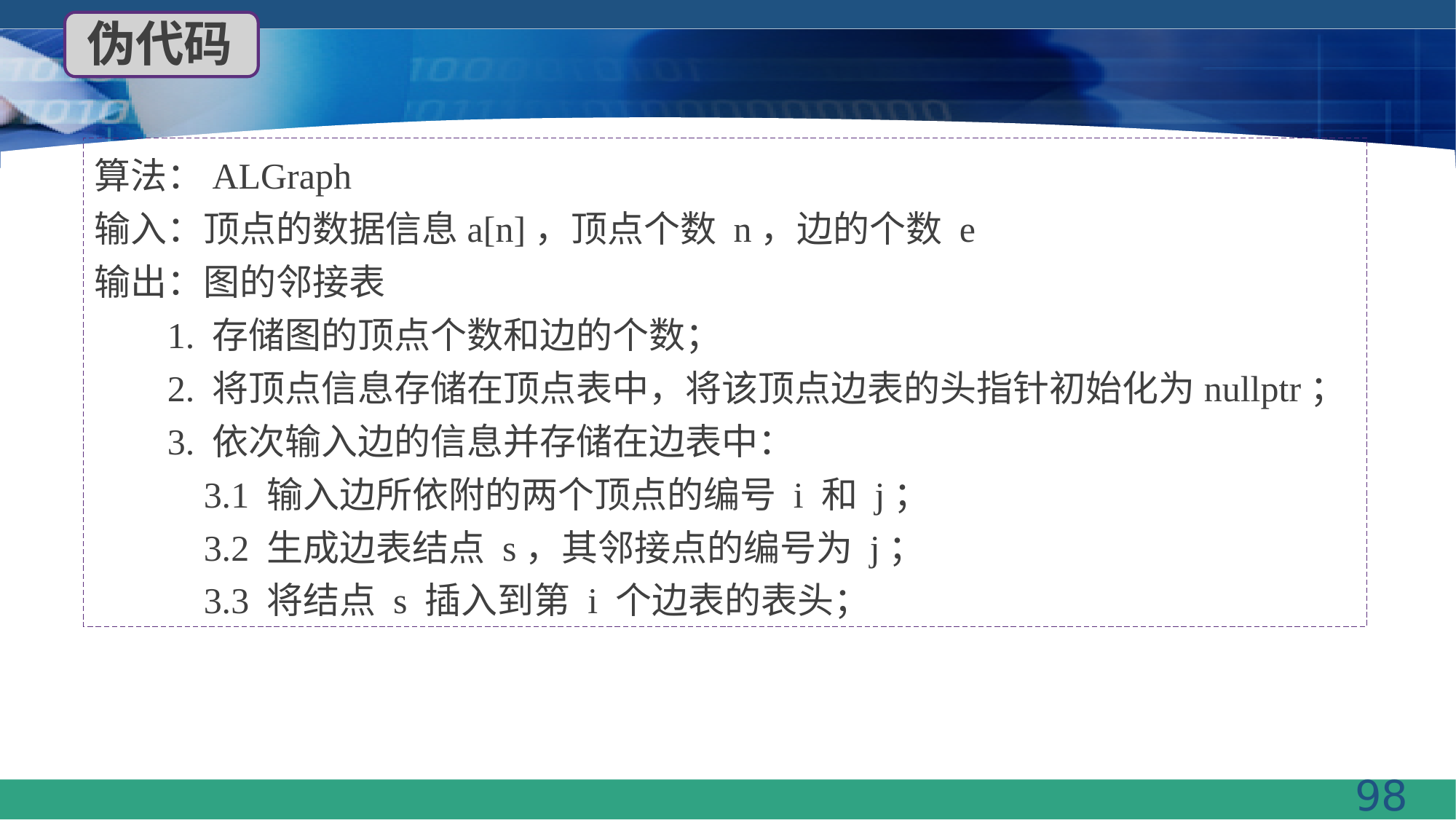

伪代码

算法：ALGraph
输入：顶点的数据信息a[n]，顶点个数 n，边的个数 e
输出：图的邻接表
        1. 存储图的顶点个数和边的个数；
        2. 将顶点信息存储在顶点表中，将该顶点边表的头指针初始化为nullptr；
        3. 依次输入边的信息并存储在边表中：
            3.1 输入边所依附的两个顶点的编号 i 和 j；
            3.2 生成边表结点 s，其邻接点的编号为 j；
	3.3 将结点 s 插入到第 i 个边表的表头；